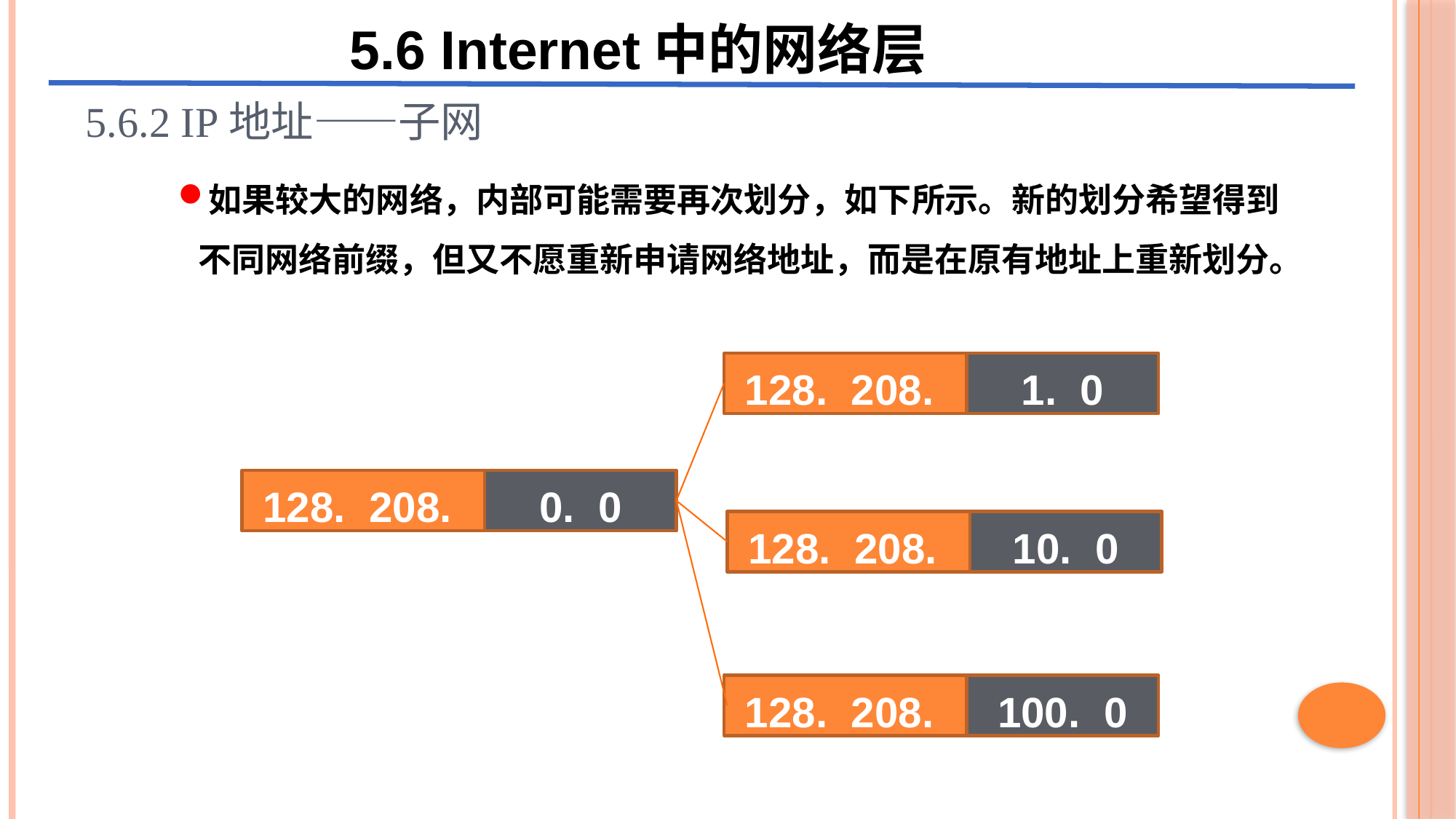

5.6 Internet中的网络层
# 5.6.2 IP地址——子网

如果较大的网络，内部可能需要再次划分，如下所示。新的划分希望得到不同网络前缀，但又不愿重新申请网络地址，而是在原有地址上重新划分。

1.  0
128.  208.
0.  0
128.  208.
10.  0
128.  208.
100.  0
128.  208.